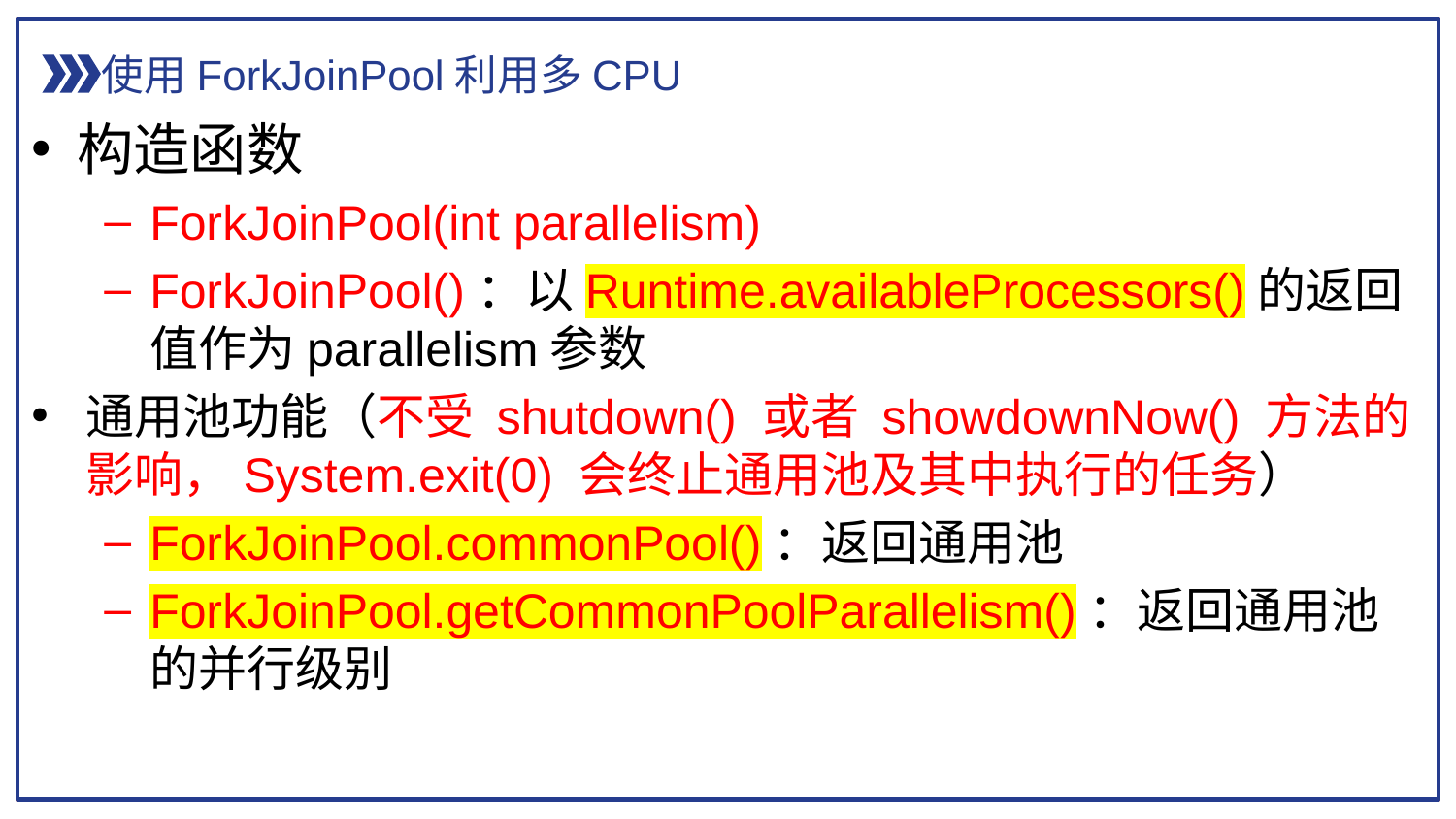

使用ForkJoinPool利用多CPU

构造函数
ForkJoinPool(int parallelism)
ForkJoinPool()：以Runtime.availableProcessors()的返回值作为parallelism参数
通用池功能（不受 shutdown() 或者 showdownNow() 方法的影响，System.exit(0) 会终止通用池及其中执行的任务）
ForkJoinPool.commonPool()：返回通用池
ForkJoinPool.getCommonPoolParallelism()：返回通用池的并行级别